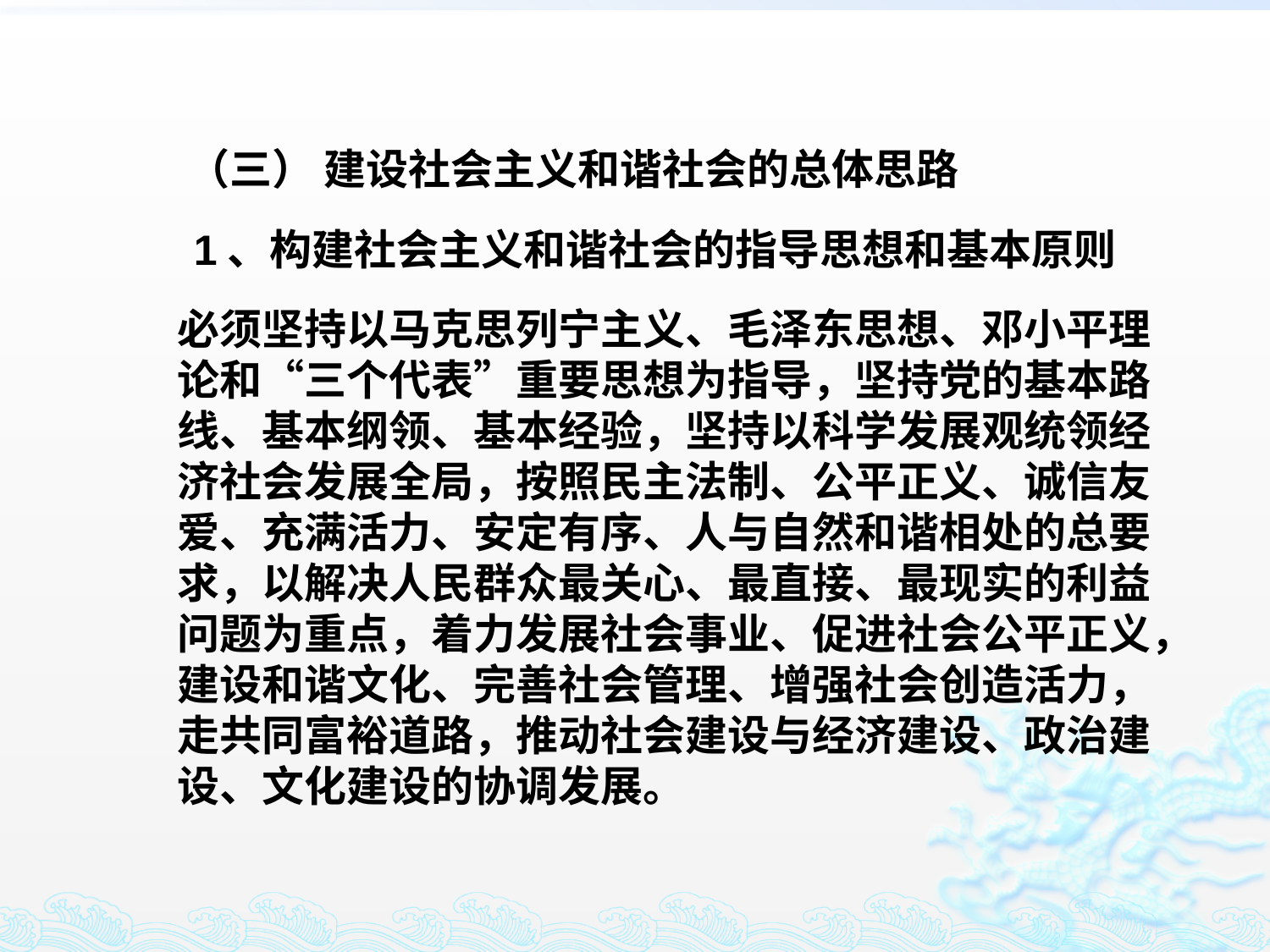

（三） 建设社会主义和谐社会的总体思路
1、构建社会主义和谐社会的指导思想和基本原则
必须坚持以马克思列宁主义、毛泽东思想、邓小平理论和“三个代表”重要思想为指导，坚持党的基本路线、基本纲领、基本经验，坚持以科学发展观统领经济社会发展全局，按照民主法制、公平正义、诚信友爱、充满活力、安定有序、人与自然和谐相处的总要求，以解决人民群众最关心、最直接、最现实的利益问题为重点，着力发展社会事业、促进社会公平正义，建设和谐文化、完善社会管理、增强社会创造活力，走共同富裕道路，推动社会建设与经济建设、政治建设、文化建设的协调发展。